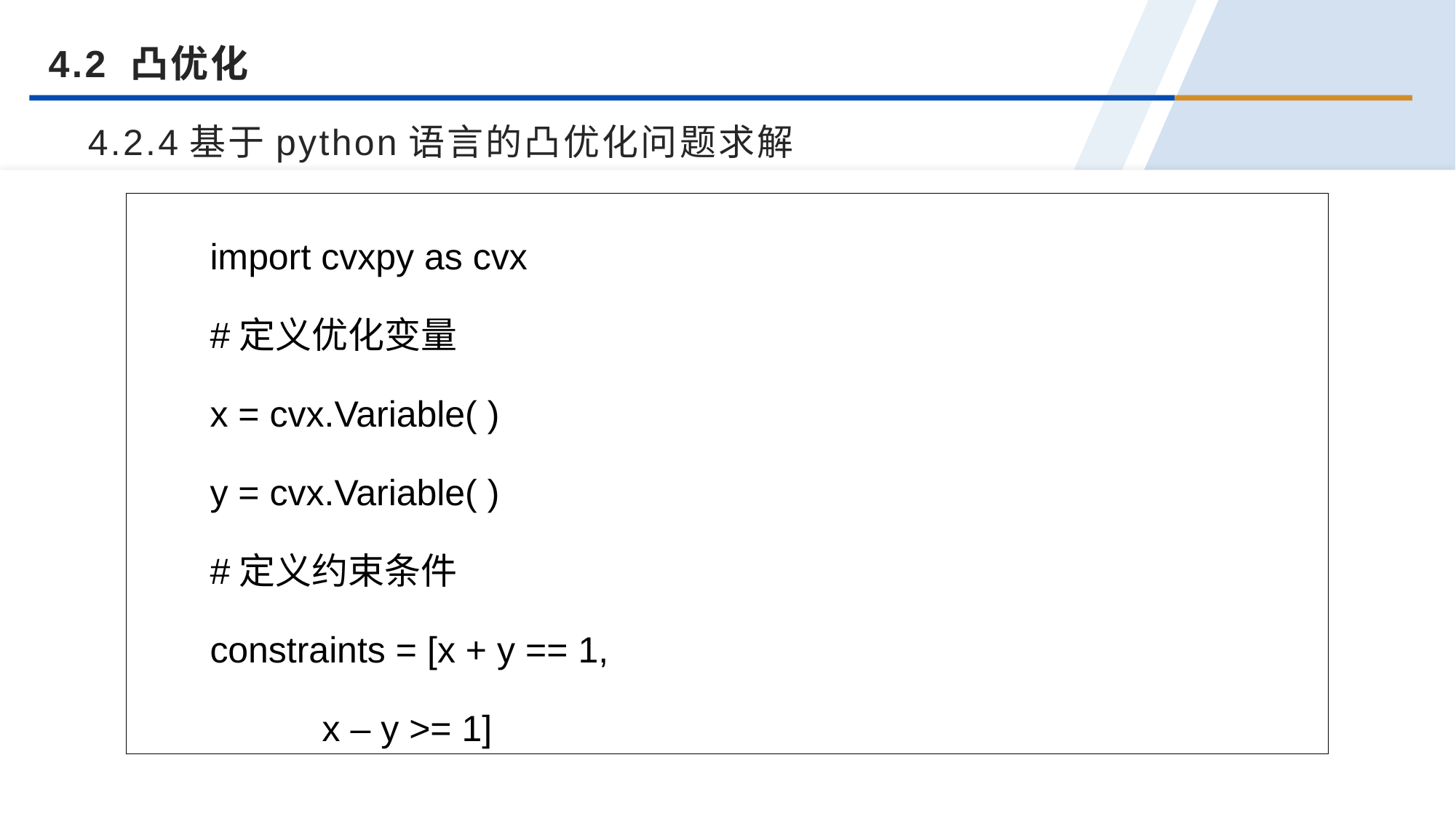

4.2 凸优化
4.2.4基于python语言的凸优化问题求解

import cvxpy as cvx
#定义优化变量
x = cvx.Variable( )
y = cvx.Variable( )
#定义约束条件
constraints = [x + y == 1,
           x – y >= 1]